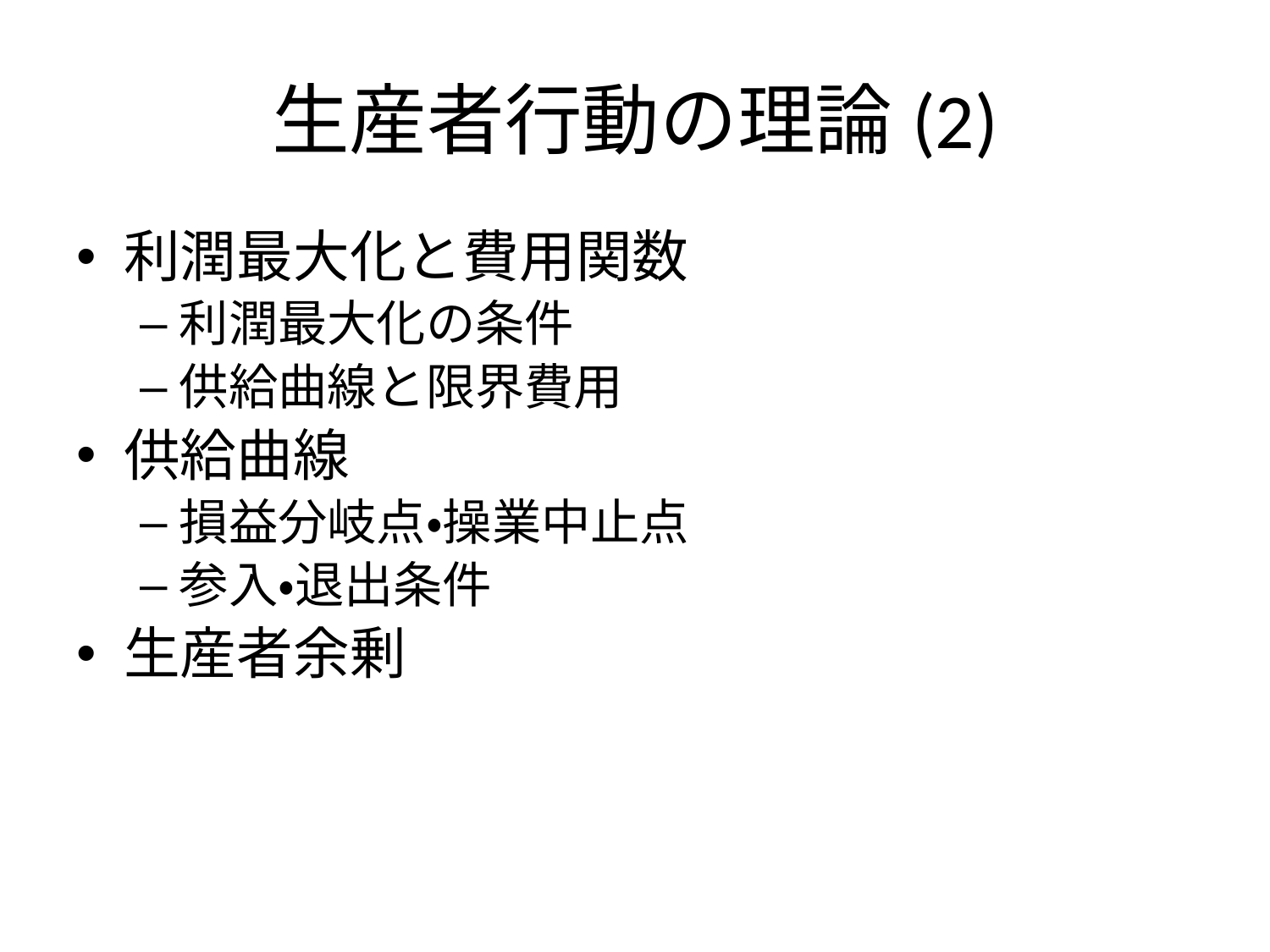

# 生産者行動の理論(2)

利潤最大化と費用関数
利潤最大化の条件
供給曲線と限界費用
供給曲線
損益分岐点・操業中止点
参入・退出条件
生産者余剰